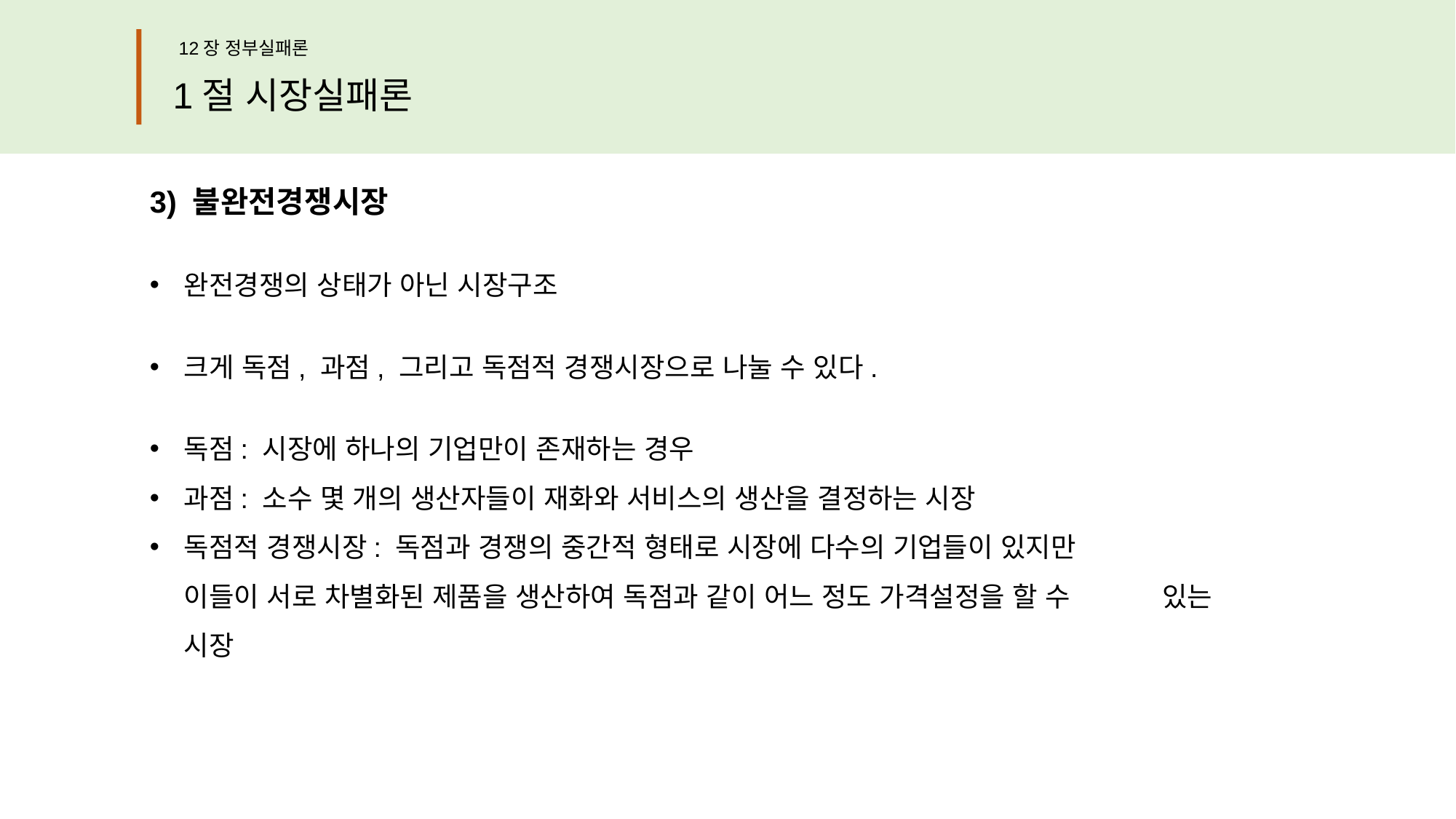

12장 정부실패론
1절 시장실패론
3) 불완전경쟁시장

완전경쟁의 상태가 아닌 시장구조

크게 독점, 과점, 그리고 독점적 경쟁시장으로 나눌 수 있다.

독점: 시장에 하나의 기업만이 존재하는 경우
과점: 소수 몇 개의 생산자들이 재화와 서비스의 생산을 결정하는 시장
독점적 경쟁시장: 독점과 경쟁의 중간적 형태로 시장에 다수의 기업들이 있지만                  이들이 서로 차별화된 제품을 생산하여 독점과 같이 어느 정도 가격설정을 할 수            있는 시장